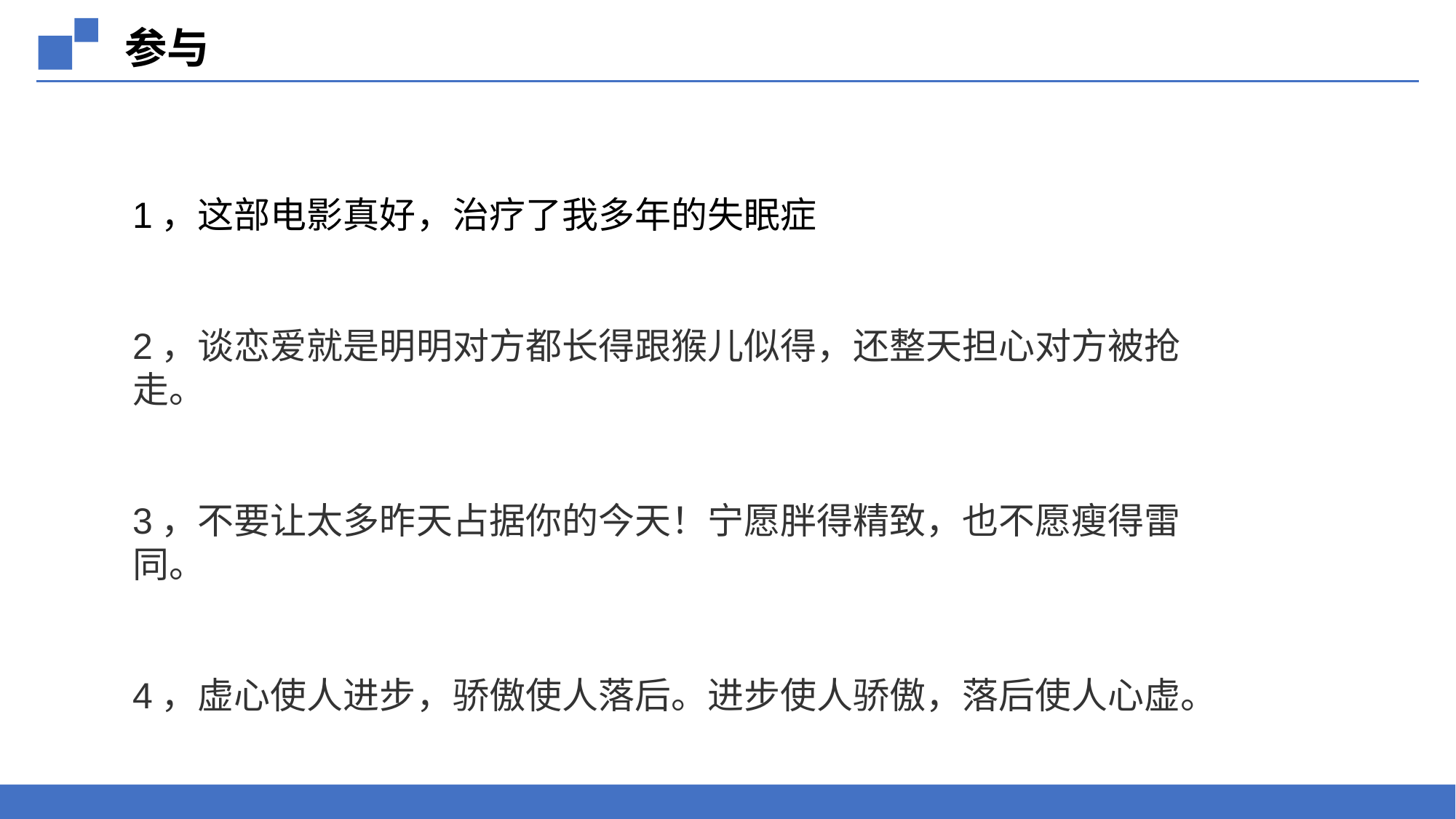

参与
1，这部电影真好，治疗了我多年的失眠症

2，谈恋爱就是明明对方都长得跟猴儿似得，还整天担心对方被抢走。

3，不要让太多昨天占据你的今天！宁愿胖得精致，也不愿瘦得雷同。

4，虚心使人进步，骄傲使人落后。进步使人骄傲，落后使人心虚。